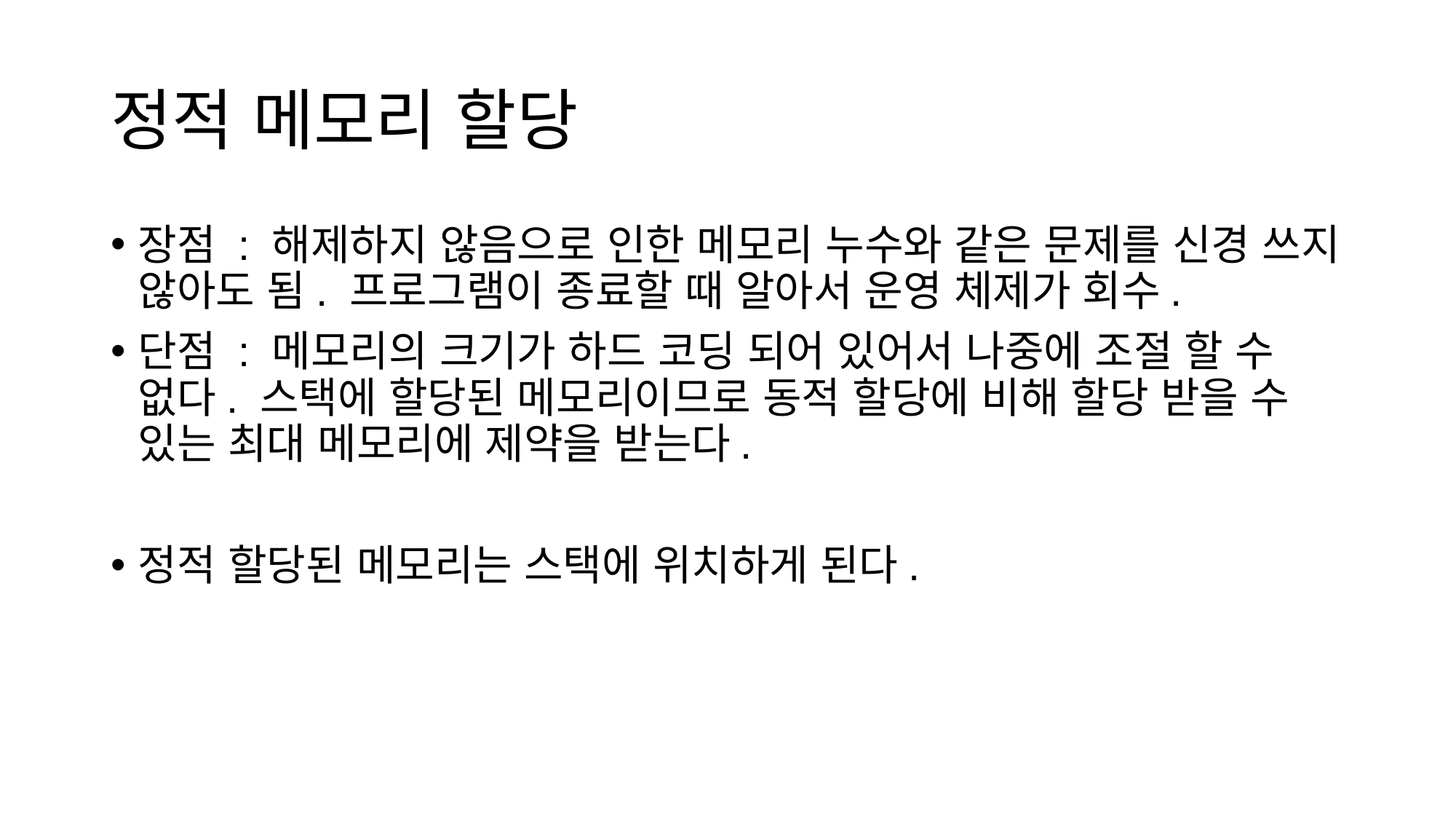

# 정적 메모리 할당
장점 : 해제하지 않음으로 인한 메모리 누수와 같은 문제를 신경 쓰지 않아도 됨. 프로그램이 종료할 때 알아서 운영 체제가 회수.
단점 : 메모리의 크기가 하드 코딩 되어 있어서 나중에 조절 할 수 없다. 스택에 할당된 메모리이므로 동적 할당에 비해 할당 받을 수 있는 최대 메모리에 제약을 받는다.

정적 할당된 메모리는 스택에 위치하게 된다.